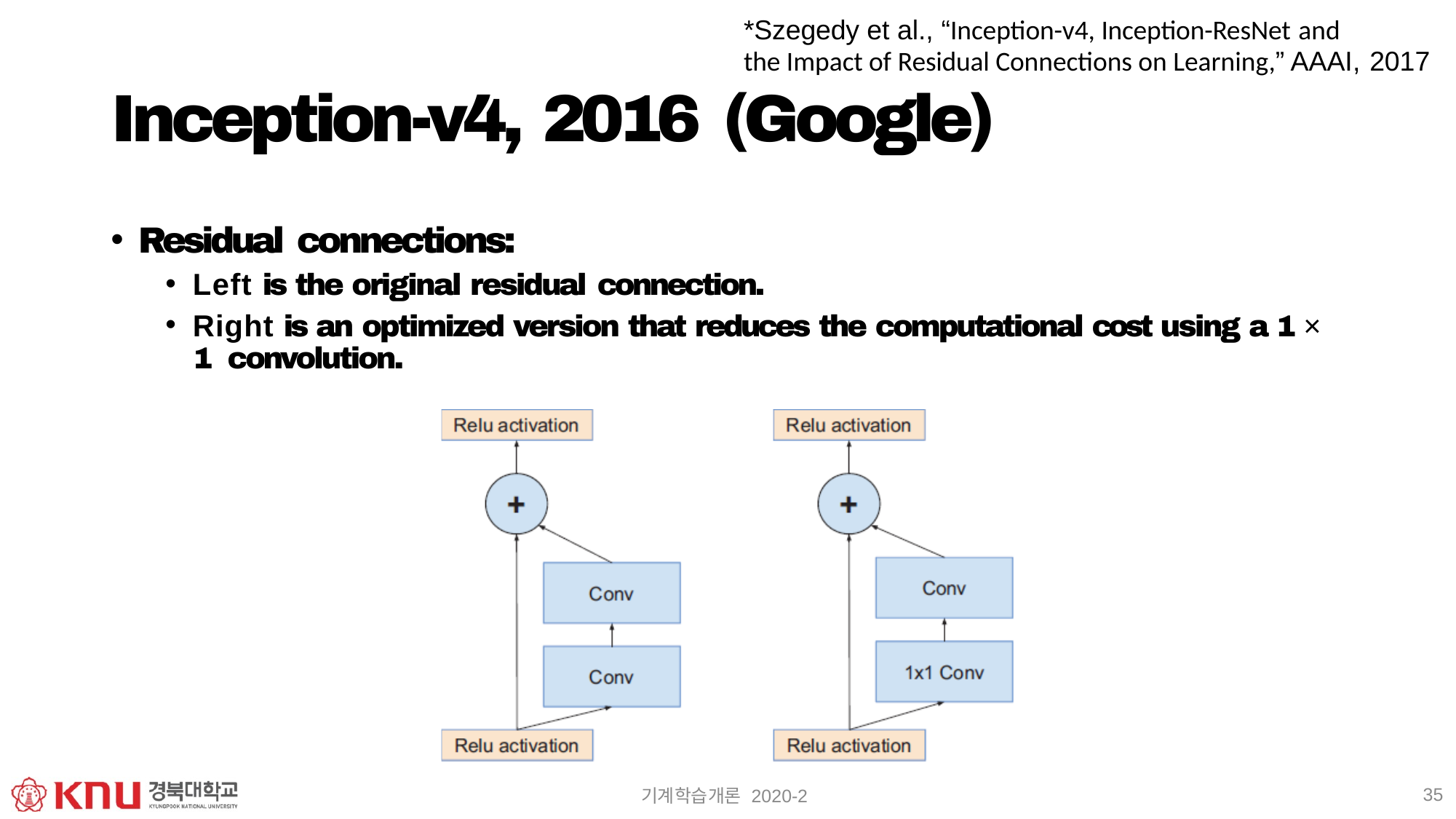

*Szegedy et al., “Inception-v4, Inception-ResNet and
the Impact of Residual Connections on Learning,” AAAI, 2017
Inception-v4, 2016 (Google)
Residual connections:
Left is the original residual connection.
Right is an optimized version that reduces the computational cost using a 1 × 1  convolution.

35
기계학습개론 2020-2